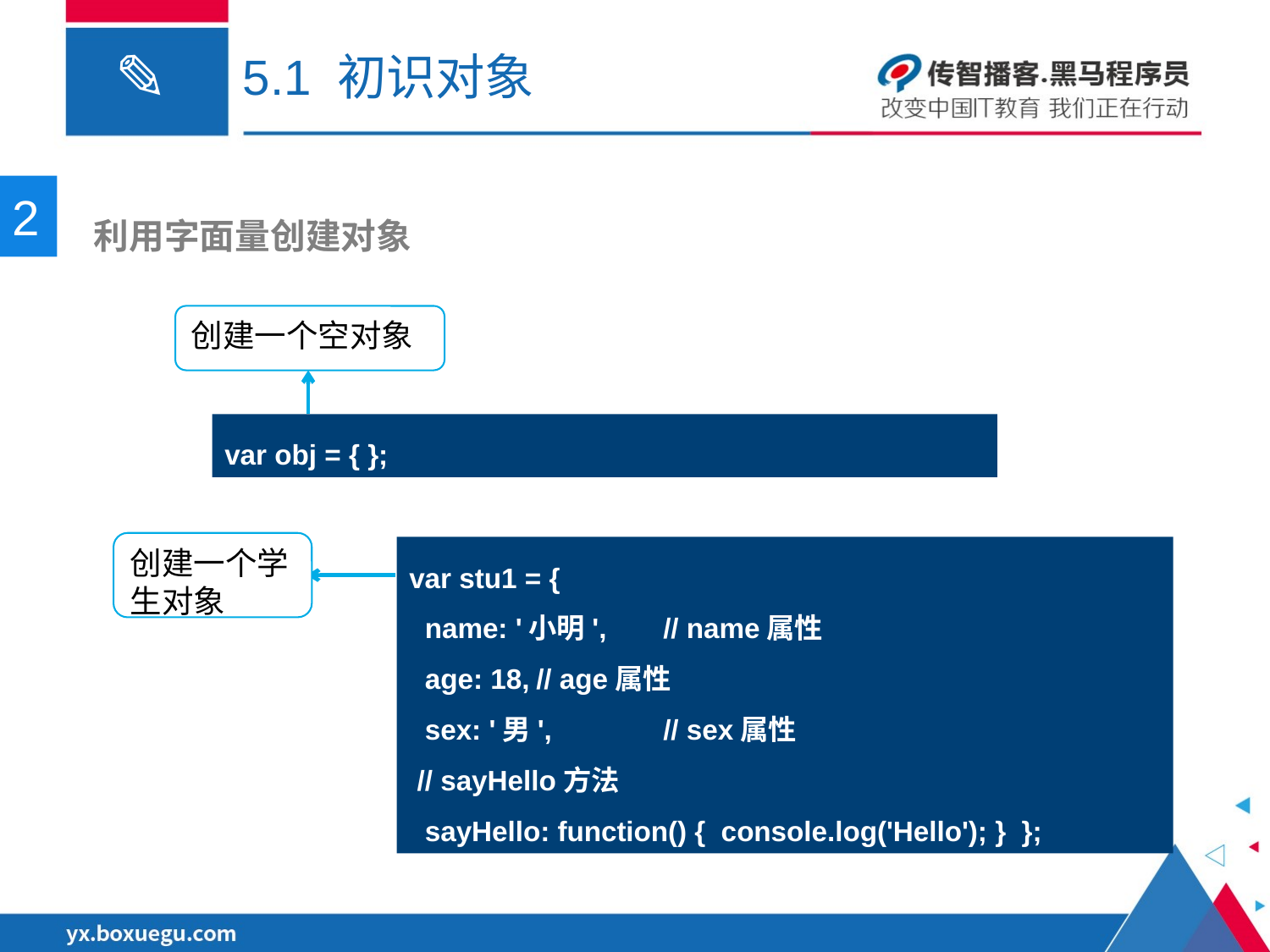

# 5.1 初识对象

2
  利用字面量创建对象
创建一个空对象
var obj = { };
创建一个学生对象
var stu1 = {
  name: '小明',	// name属性
  age: 18,	// age属性
  sex: '男',	// sex属性
 // sayHello方法
  sayHello: function() {  console.log('Hello'); }  };